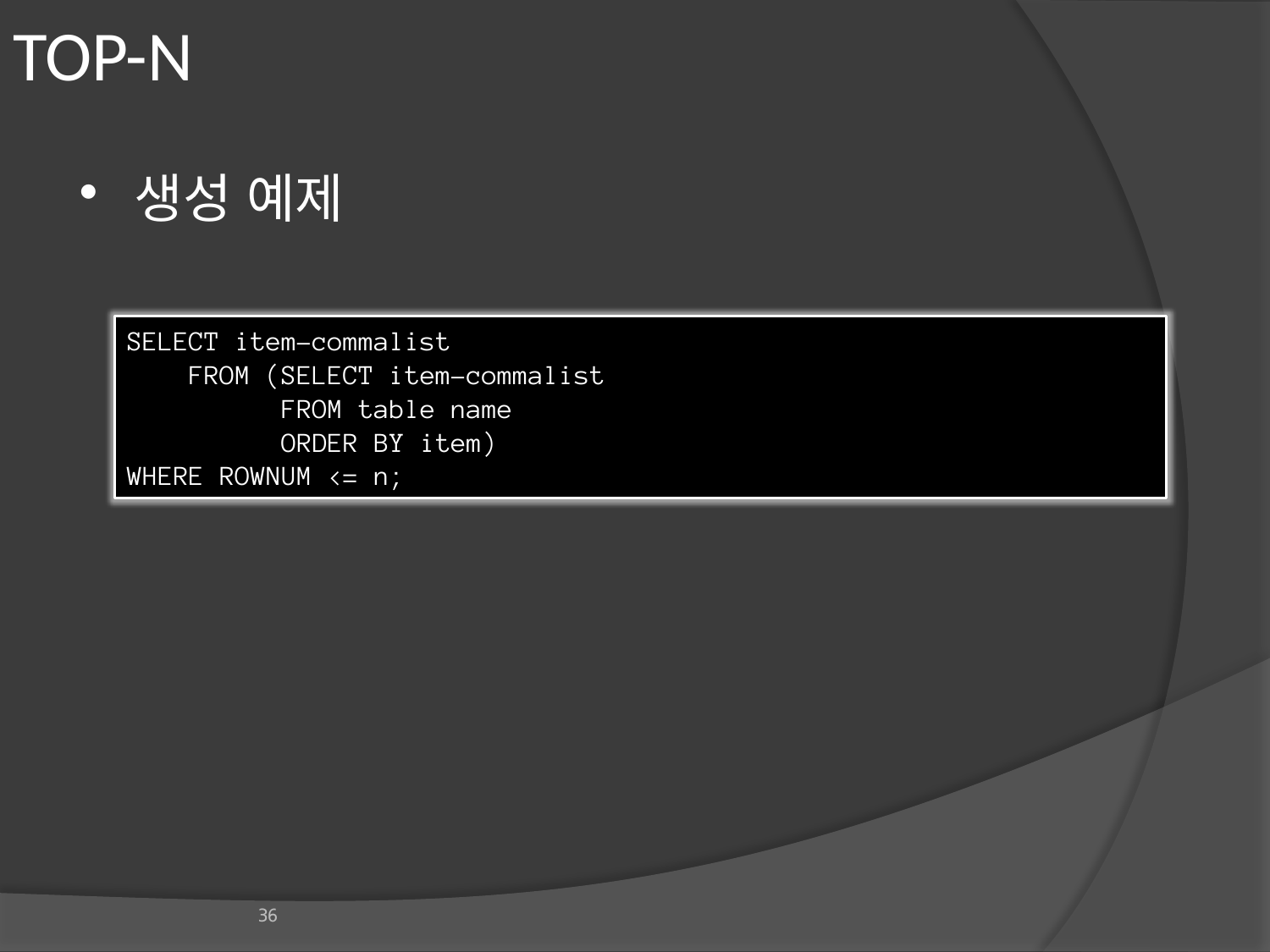

# TOP-N
생성 예제

SELECT item-commalist
    FROM (SELECT item-commalist
          FROM table name
          ORDER BY item)
WHERE ROWNUM <= n;
36